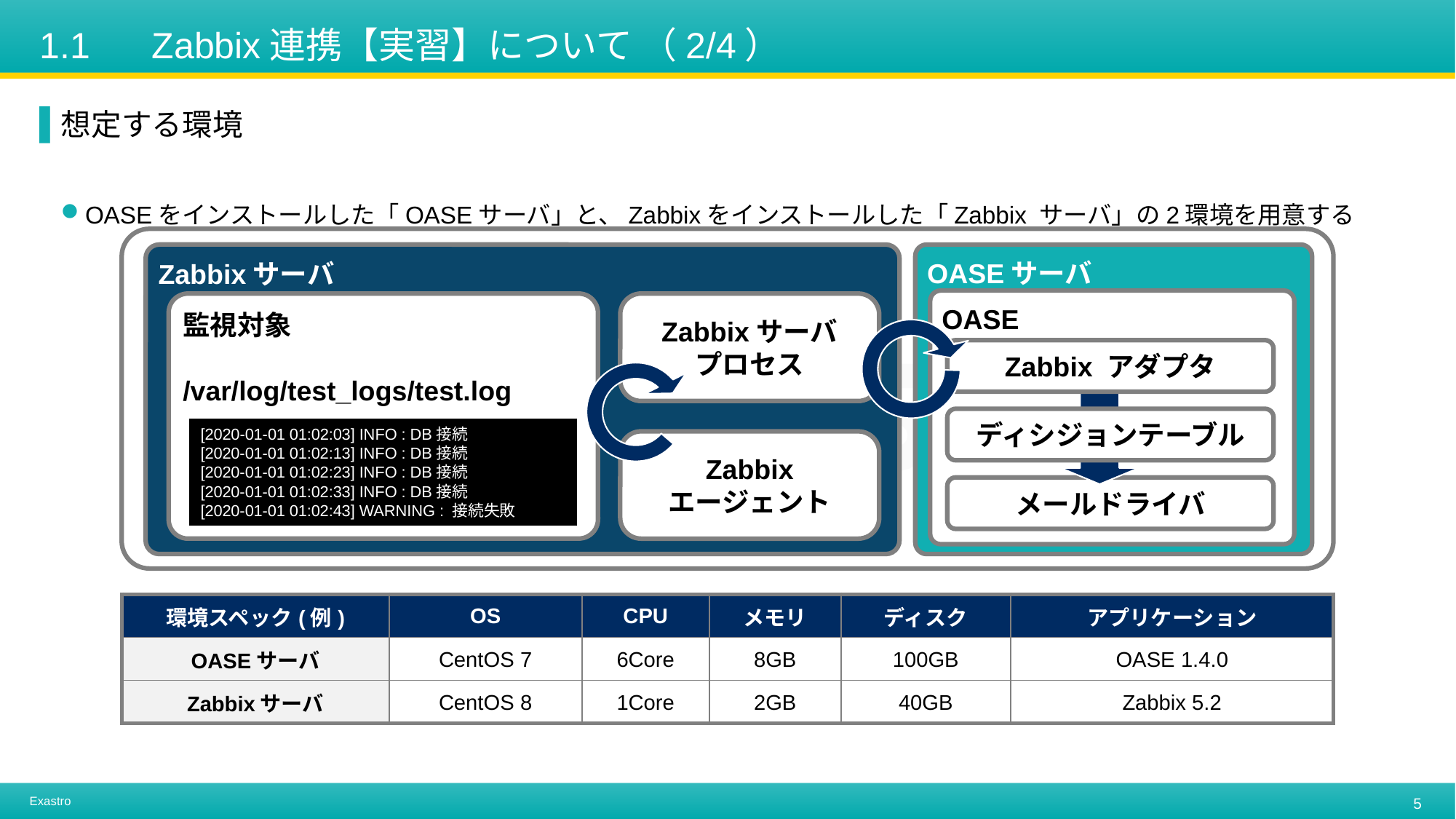

# 1.1　 Zabbix連携【実習】について （2/4）
想定する環境

OASEをインストールした「OASEサーバ」と、Zabbixをインストールした「Zabbix サーバ」の2環境を用意する

フロー簡略化のため「監視対象＆Zabbixエージェント」と「Zabbixサーバプロセス」を同じサーバ内とする

Zabbixサーバ
OASEサーバ
OASE
監視対象

/var/log/test_logs/test.log
Zabbixサーバ
プロセス

Zabbix アダプタ

ディシジョンテーブル
[2020-01-01 01:02:03] INFO : DB接続
[2020-01-01 01:02:13] INFO : DB接続
[2020-01-01 01:02:23] INFO : DB接続
[2020-01-01 01:02:33] INFO : DB接続
[2020-01-01 01:02:43] WARNING : 接続失敗
Zabbix
エージェント
メールドライバ
| 環境スペック(例) | OS | CPU | メモリ | ディスク | アプリケーション |
| --- | --- | --- | --- | --- | --- |
| OASEサーバ | CentOS 7 | 6Core | 8GB | 100GB | OASE 1.4.0 |
| Zabbixサーバ | CentOS 8 | 1Core | 2GB | 40GB | Zabbix 5.2 |